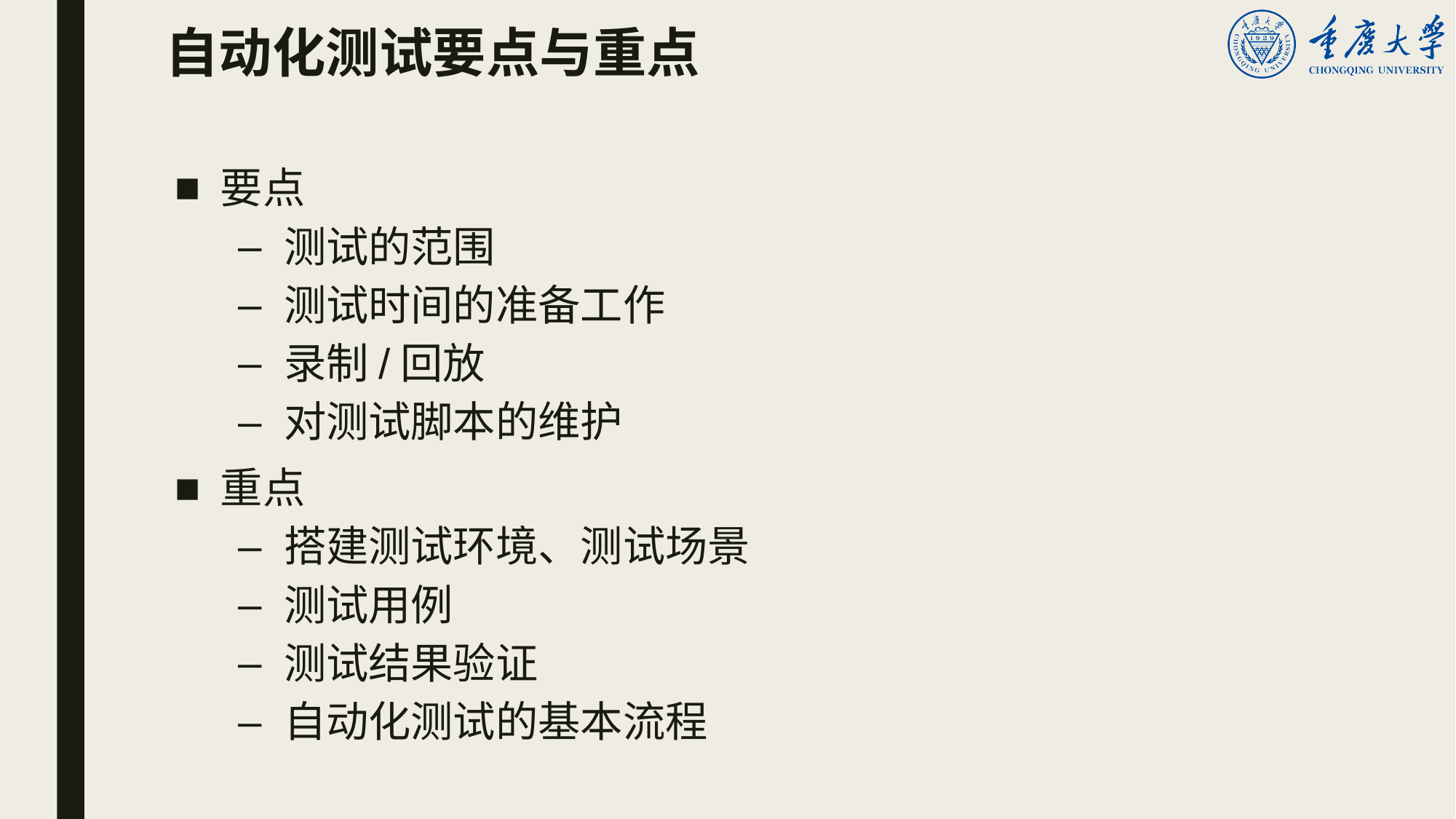

# 自动化测试要点与重点
要点
测试的范围
测试时间的准备工作
录制/回放
对测试脚本的维护
重点
搭建测试环境、测试场景
测试用例
测试结果验证
自动化测试的基本流程